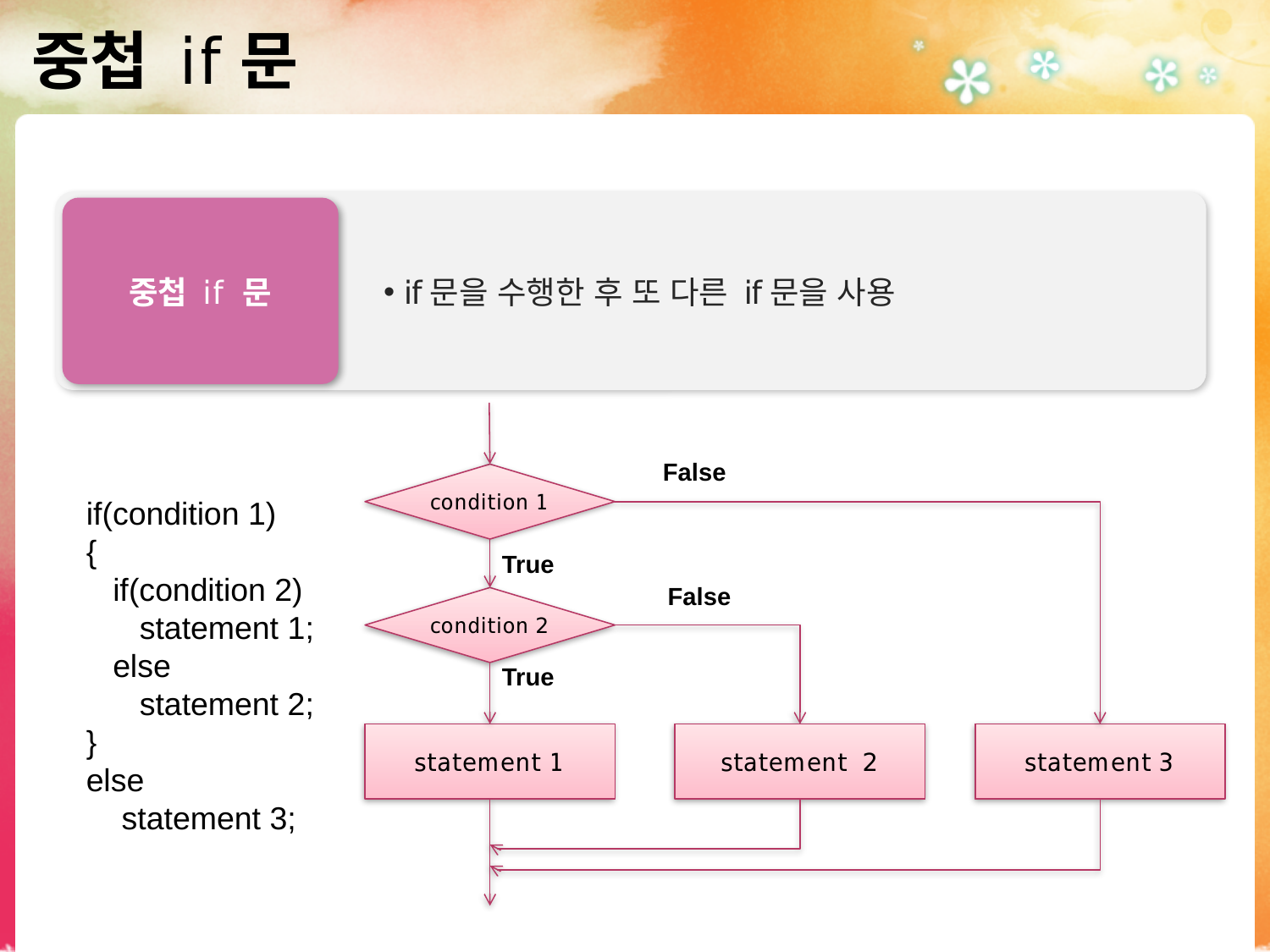

# 중첩 if문

if문을 수행한 후 또 다른 if문을 사용
중첩 if 문
False
condition 1
if(condition 1)
{
   if(condition 2)
      statement 1;
   else
      statement 2;
}
else
    statement 3;
True
False
condition 2
True
statement 1
statement  2
statement 3